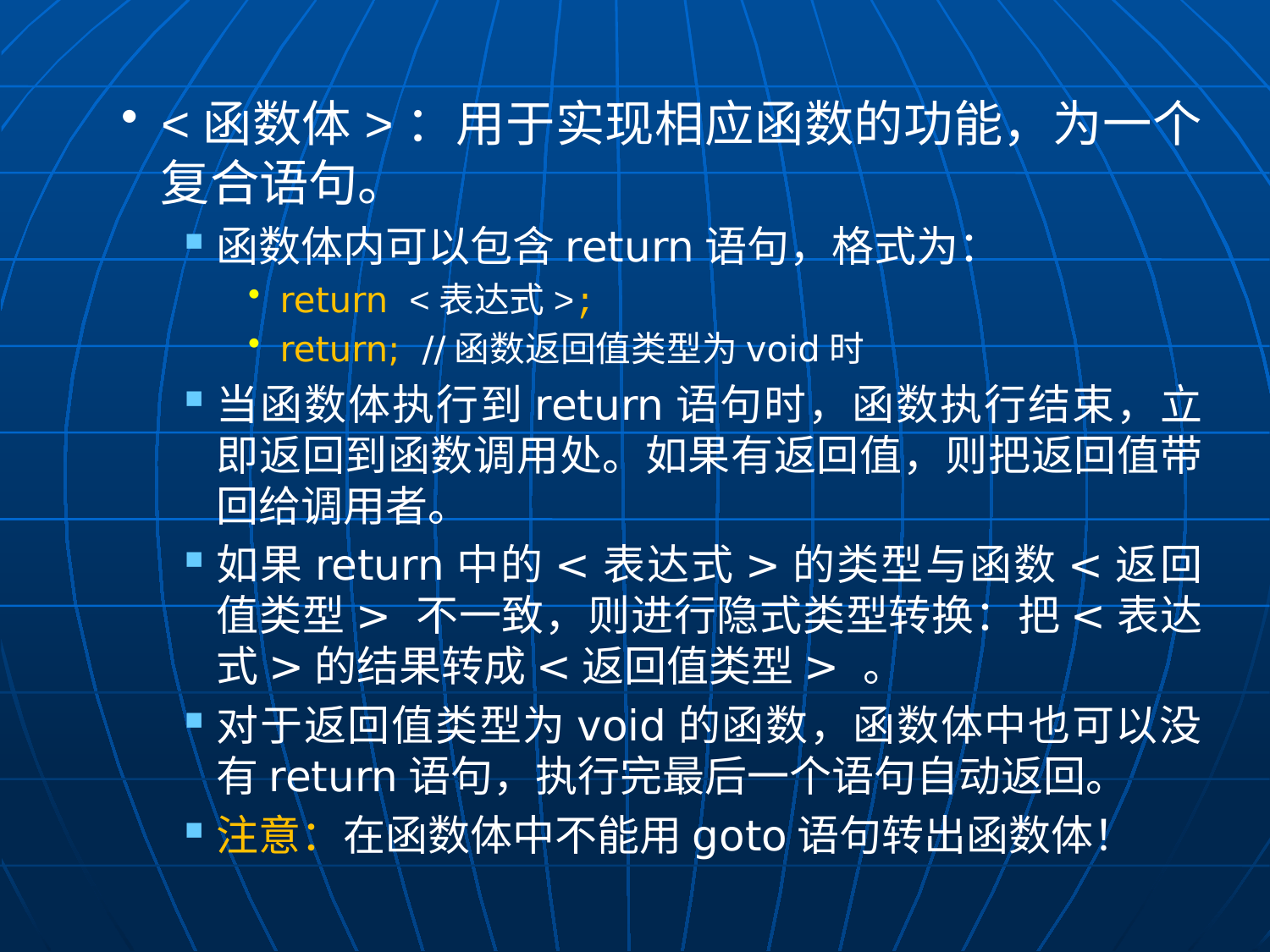

<函数体>：用于实现相应函数的功能，为一个复合语句。
函数体内可以包含return语句，格式为：
return <表达式>;
return;  //函数返回值类型为void时
当函数体执行到return语句时，函数执行结束，立即返回到函数调用处。如果有返回值，则把返回值带回给调用者。
如果return中的<表达式>的类型与函数<返回值类型> 不一致，则进行隐式类型转换：把<表达式>的结果转成<返回值类型> 。
对于返回值类型为void的函数，函数体中也可以没有return语句，执行完最后一个语句自动返回。
注意：在函数体中不能用goto语句转出函数体！